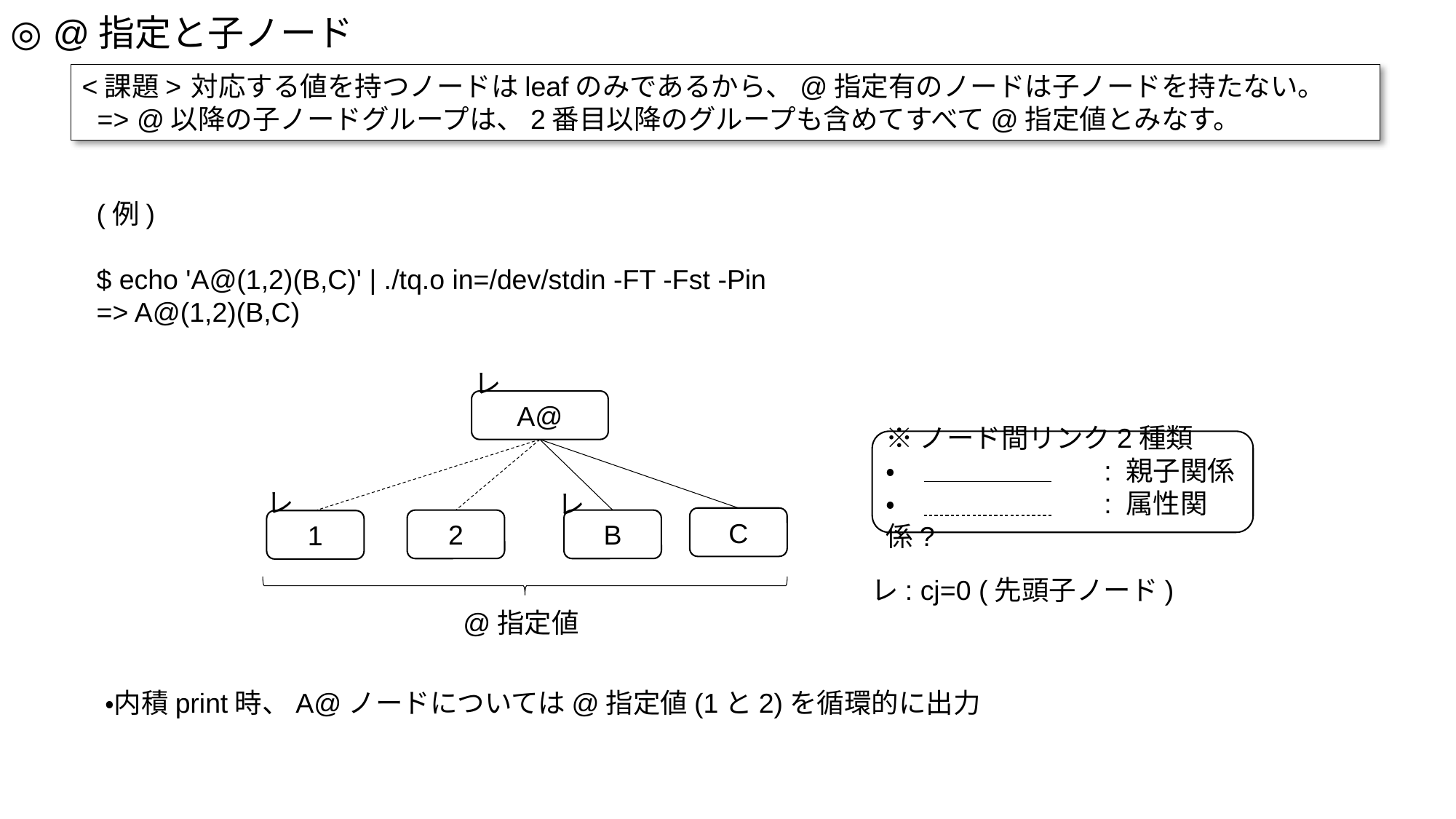

◎ @指定と子ノード
<課題>	対応する値を持つノードはleafのみであるから、@指定有のノードは子ノードを持たない。
  => @以降の子ノードグループは、2番目以降のグループも含めてすべて@指定値とみなす。
(例)

$ echo 'A@(1,2)(B,C)' | ./tq.o in=/dev/stdin -FT -Fst -Pin
=> A@(1,2)(B,C)

レ
A@
※ノード間リンク2種類
・		: 親子関係
・		: 属性関係?
レ
レ
C
2
B
1
レ: cj=0 (先頭子ノード)
@指定値
・内積print時、A@ノードについては@指定値(1と2)を循環的に出力